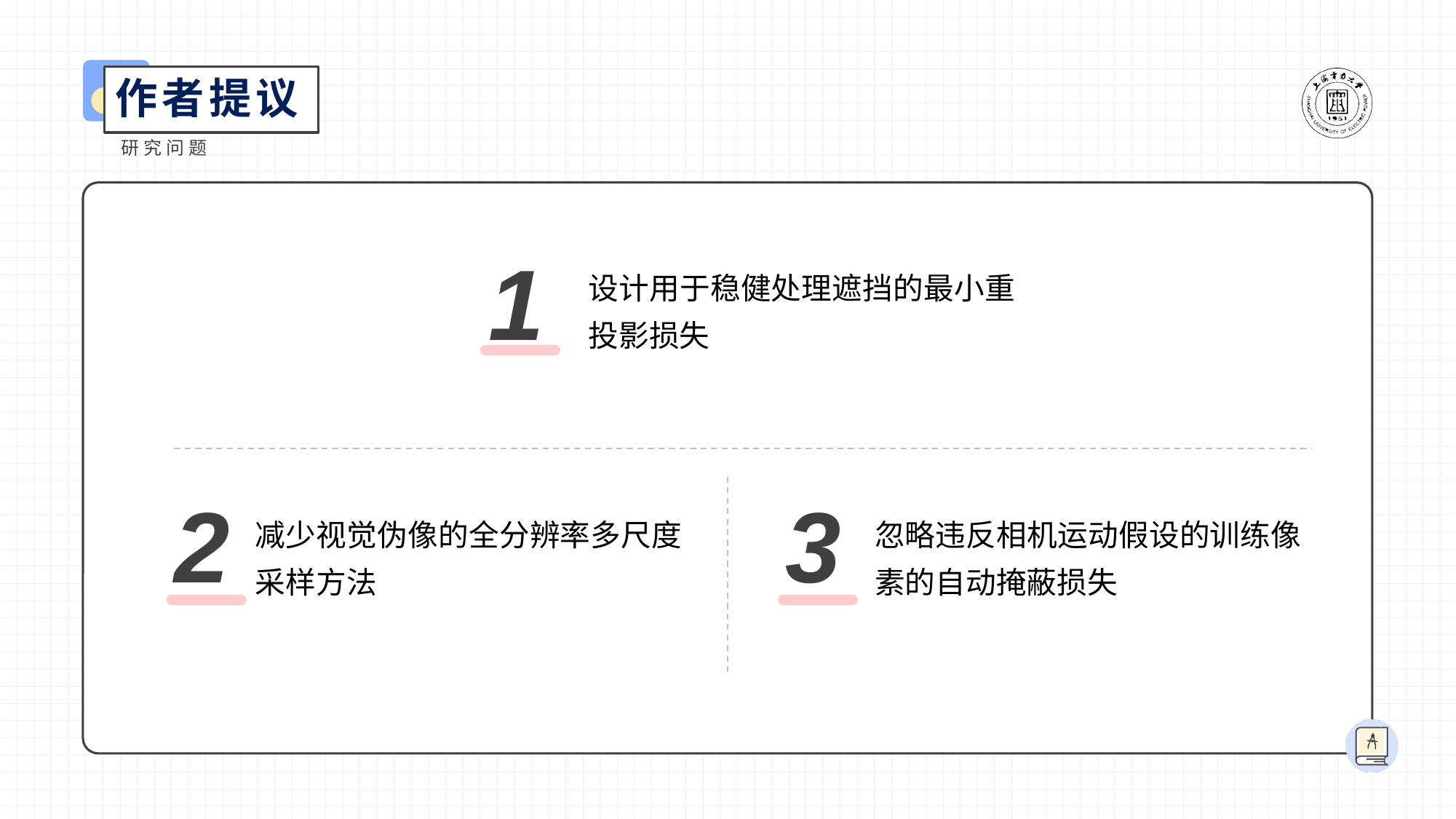

作者提议
研究问题
1
设计用于稳健处理遮挡的最小重投影损失
2
3
减少视觉伪像的全分辨率多尺度采样方法
忽略违反相机运动假设的训练像素的自动掩蔽损失